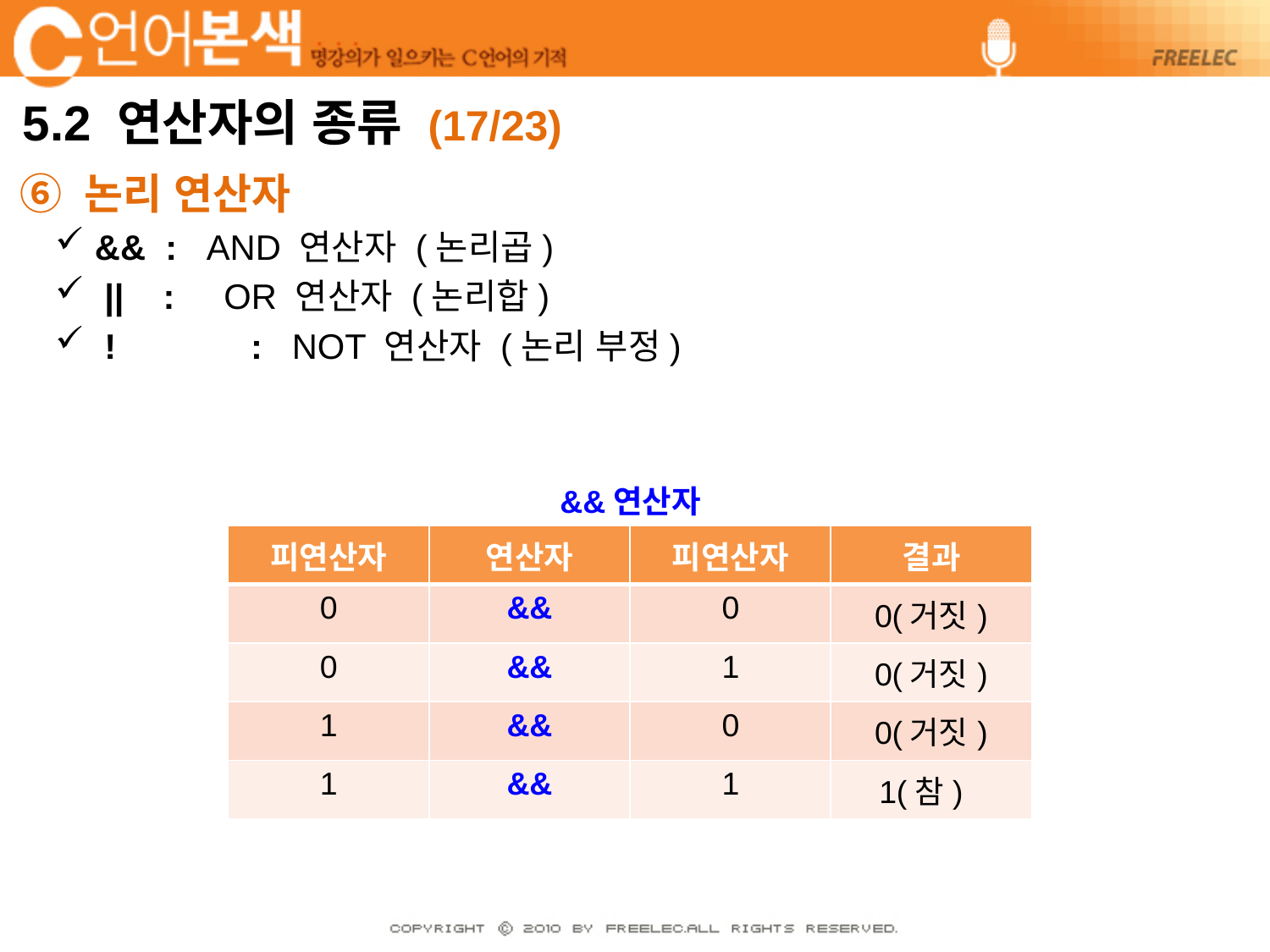

# 5.2 연산자의 종류 (17/23)
⑥ 논리 연산자
&&  :   AND 연산자 (논리곱)
 ||    :     OR 연산자 (논리합)
 !	   :   NOT 연산자 (논리 부정)
&&연산자
| 피연산자 | 연산자 | 피연산자 | 결과 |
| --- | --- | --- | --- |
| 0 | && | 0 | 0(거짓) |
| 0 | && | 1 | 0(거짓) |
| 1 | && | 0 | 0(거짓) |
| 1 | && | 1 | 1(참) |